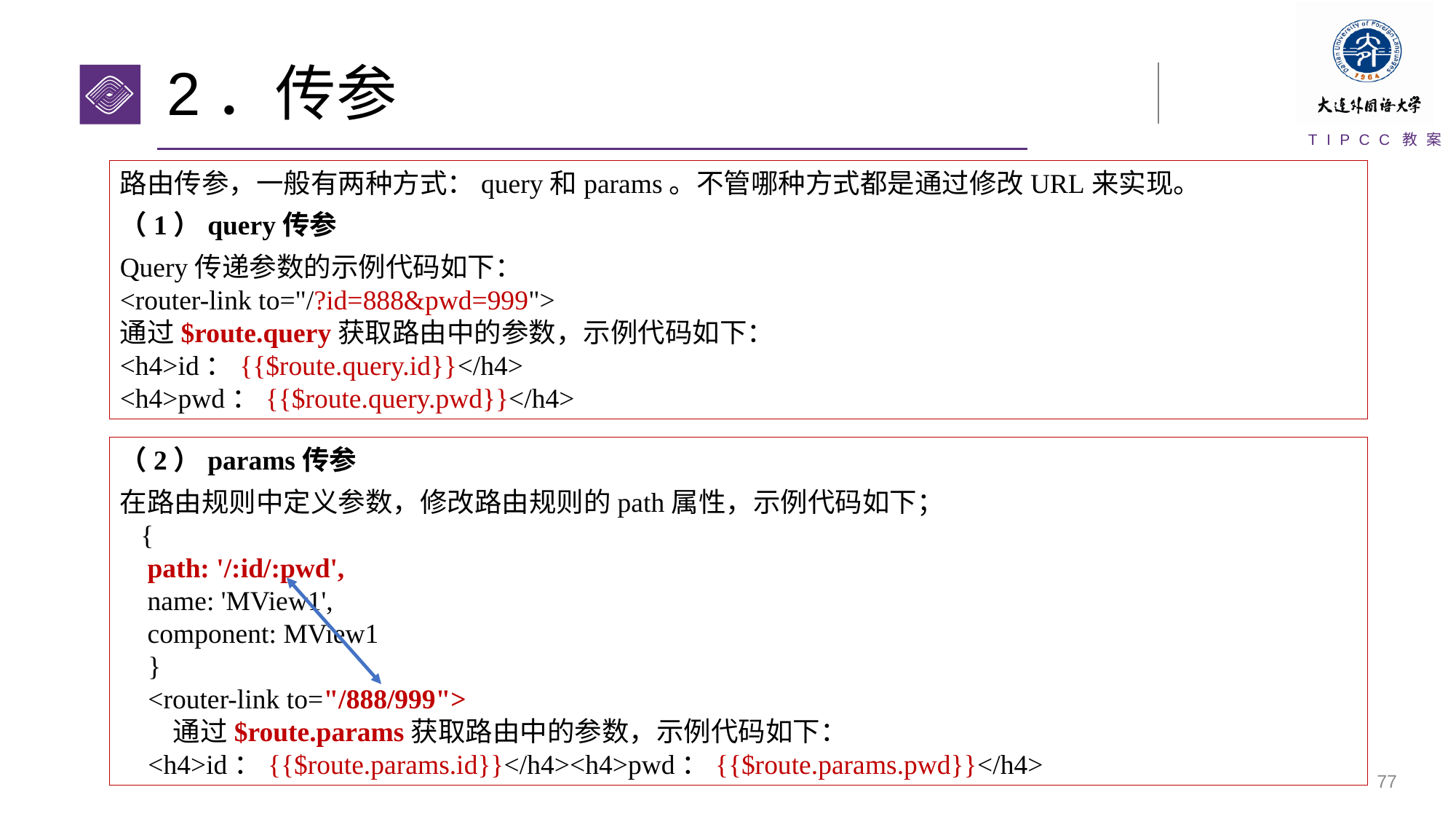

# 2．传参
路由传参，一般有两种方式：query和params。不管哪种方式都是通过修改URL来实现。
（1）query传参
Query传递参数的示例代码如下：
<router-link to="/?id=888&pwd=999">
通过$route.query获取路由中的参数，示例代码如下：
<h4>id：{{$route.query.id}}</h4>
<h4>pwd：{{$route.query.pwd}}</h4>
（2）params传参
在路由规则中定义参数，修改路由规则的path属性，示例代码如下；
   {
    path: '/:id/:pwd',
    name: 'MView1',
    component: MView1
}
<router-link to="/888/999">
   通过$route.params获取路由中的参数，示例代码如下：
<h4>id：{{$route.params.id}}</h4><h4>pwd：{{$route.params.pwd}}</h4>
77